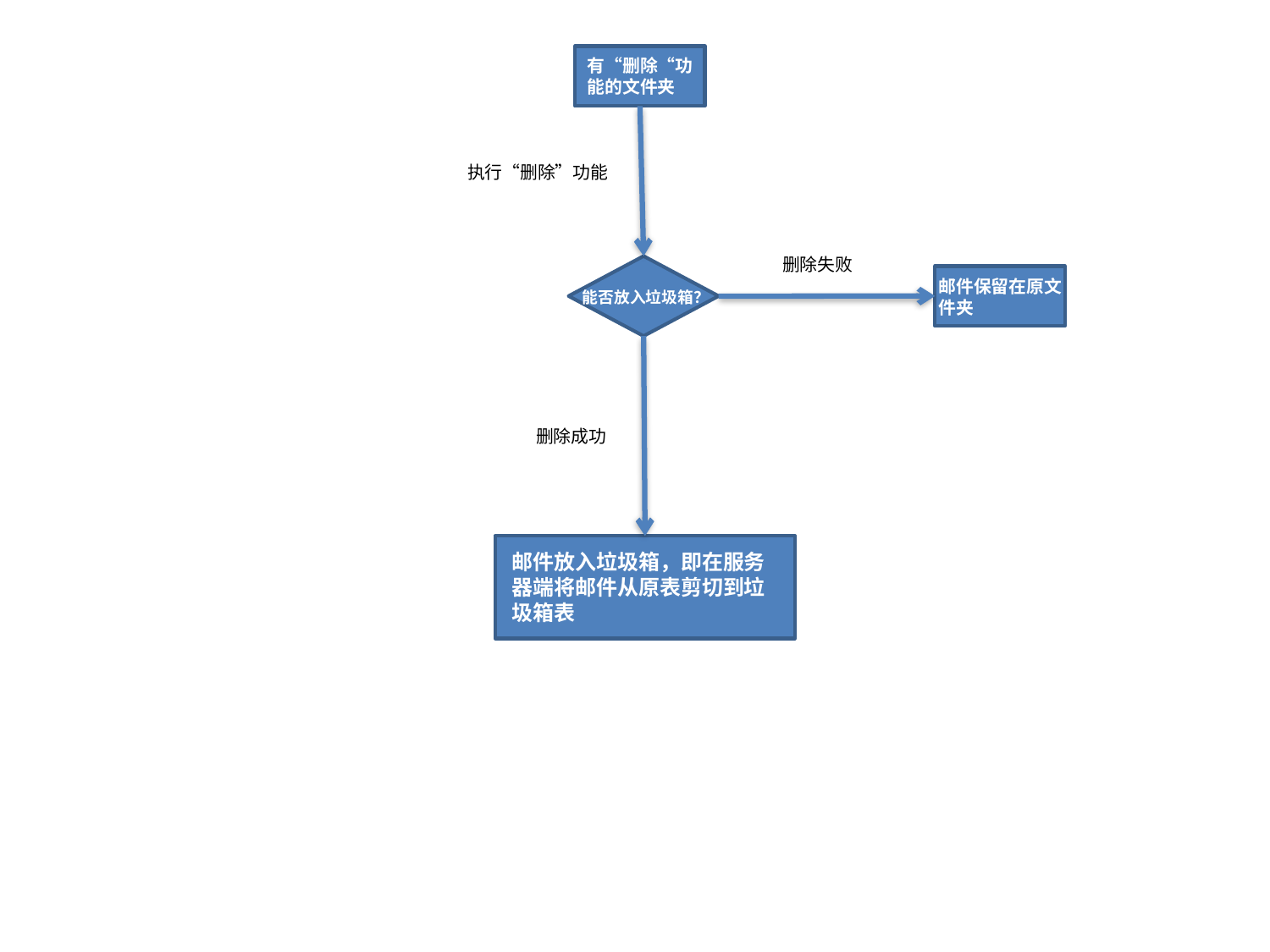

有“删除“功能的文件夹
执行“删除”功能
删除失败

邮件保留在原文件夹
能否放入垃圾箱？
删除成功

邮件放入垃圾箱，即在服务器端将邮件从原表剪切到垃圾箱表